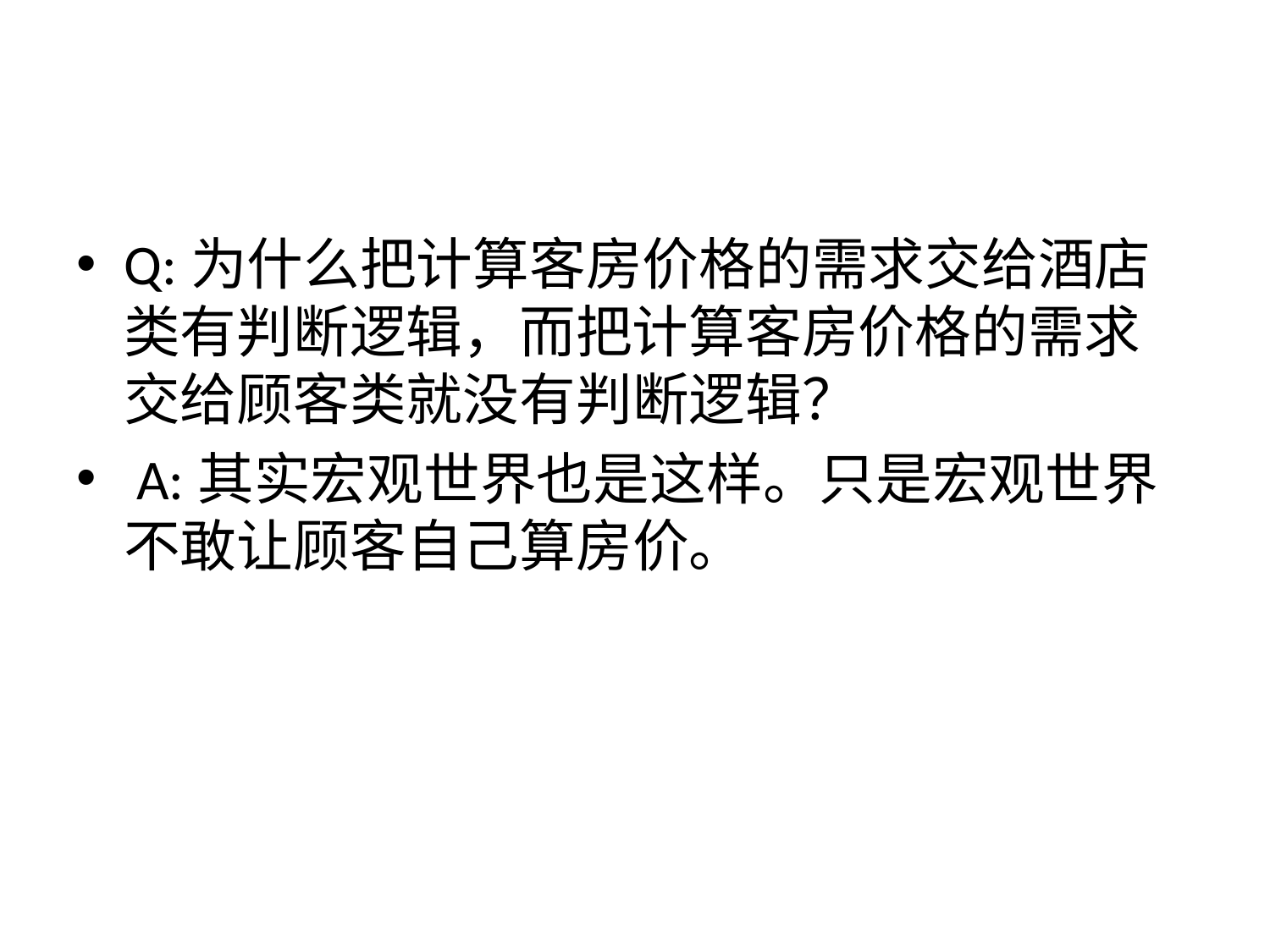

#
Q:为什么把计算客房价格的需求交给酒店类有判断逻辑，而把计算客房价格的需求交给顾客类就没有判断逻辑？
 A:其实宏观世界也是这样。只是宏观世界不敢让顾客自己算房价。